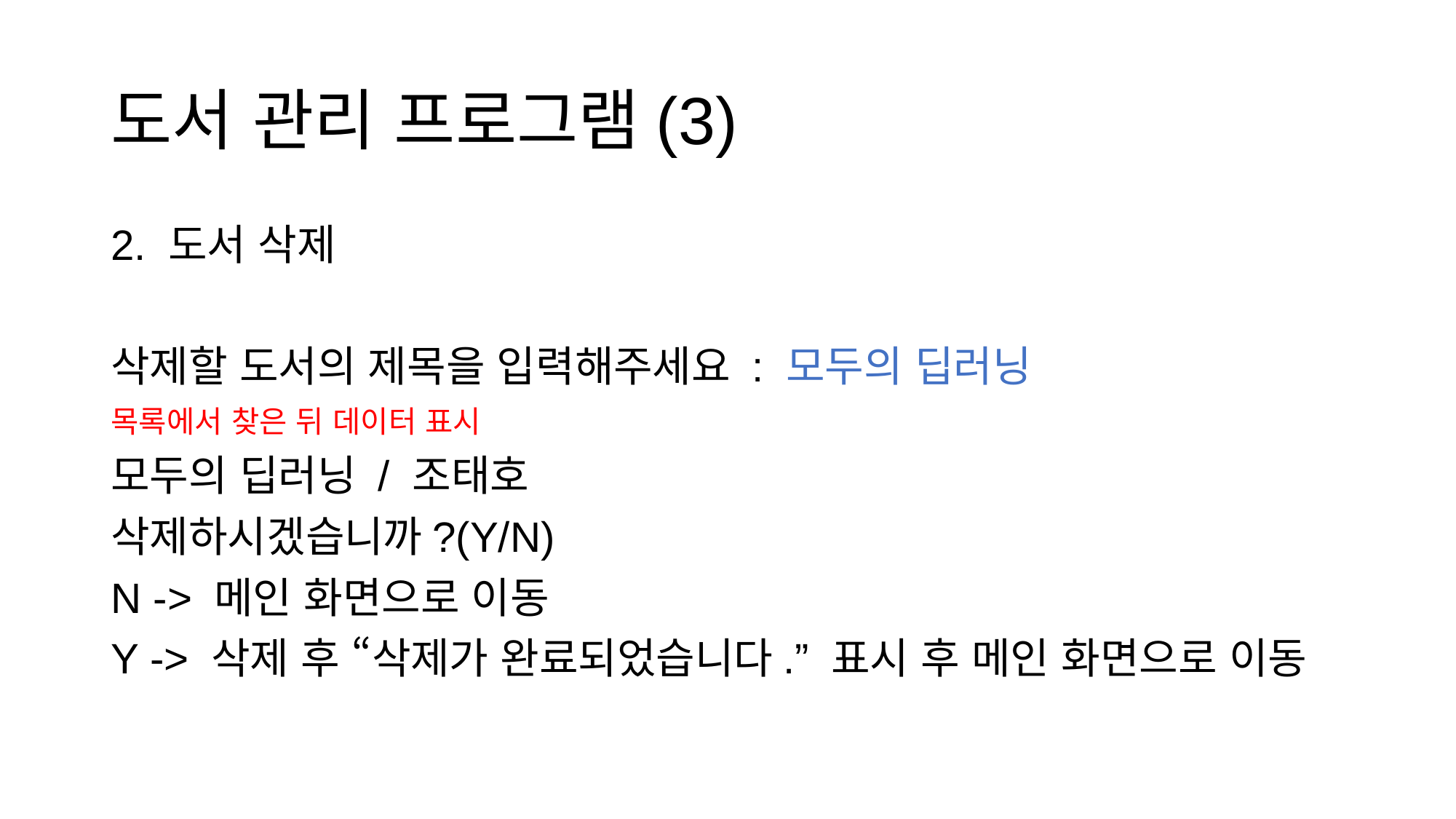

# 도서 관리 프로그램(3)
2. 도서 삭제

삭제할 도서의 제목을 입력해주세요 : 모두의 딥러닝
목록에서 찾은 뒤 데이터 표시
모두의 딥러닝 / 조태호
삭제하시겠습니까?(Y/N)
N -> 메인 화면으로 이동
Y -> 삭제 후 “삭제가 완료되었습니다.” 표시 후 메인 화면으로 이동